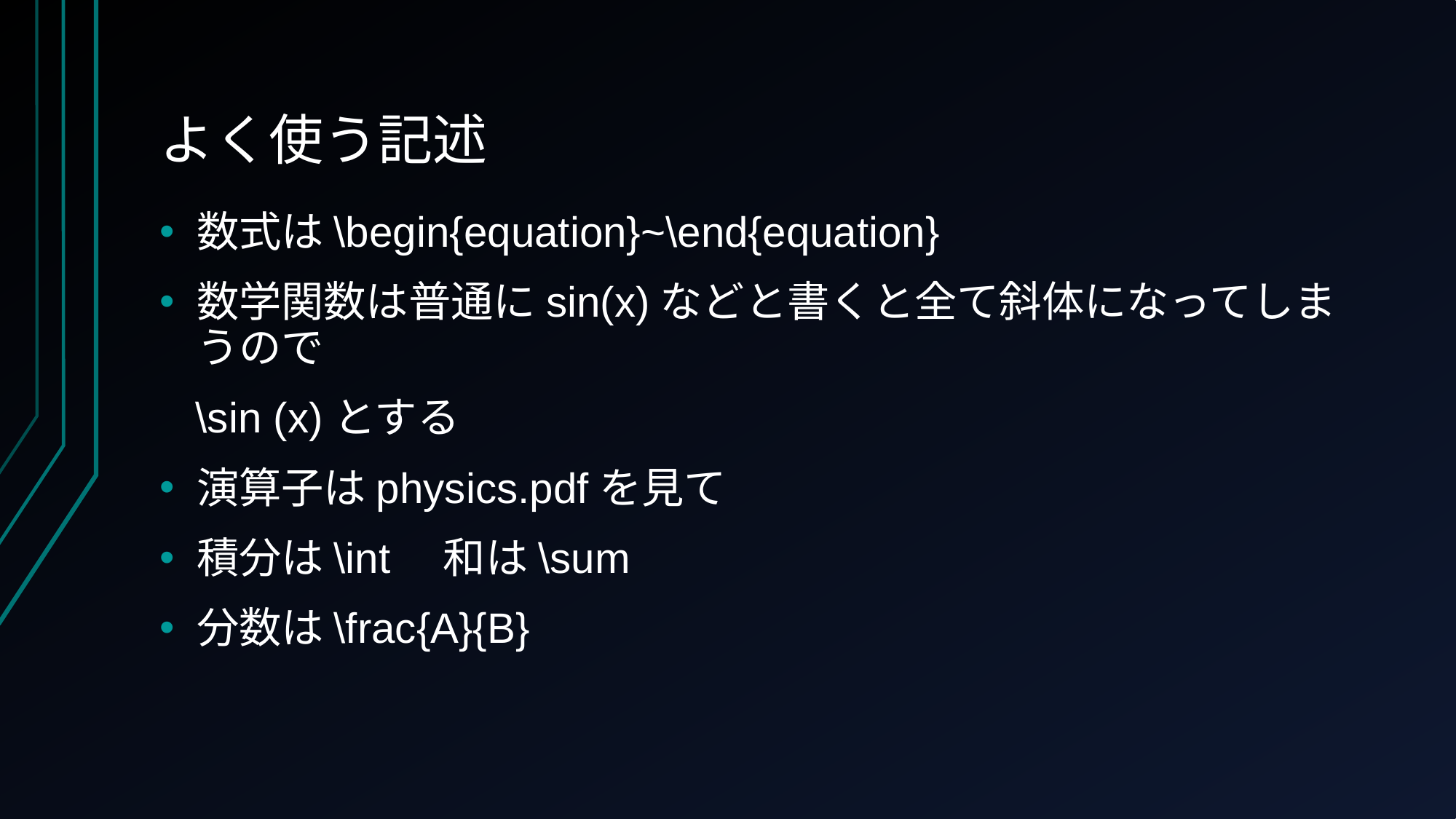

# よく使う記述
数式は\begin{equation}~\end{equation}
数学関数は普通にsin(x)などと書くと全て斜体になってしまうので
   \sin (x)とする
演算子はphysics.pdfを見て
積分は\int　和は\sum
分数は\frac{A}{B}